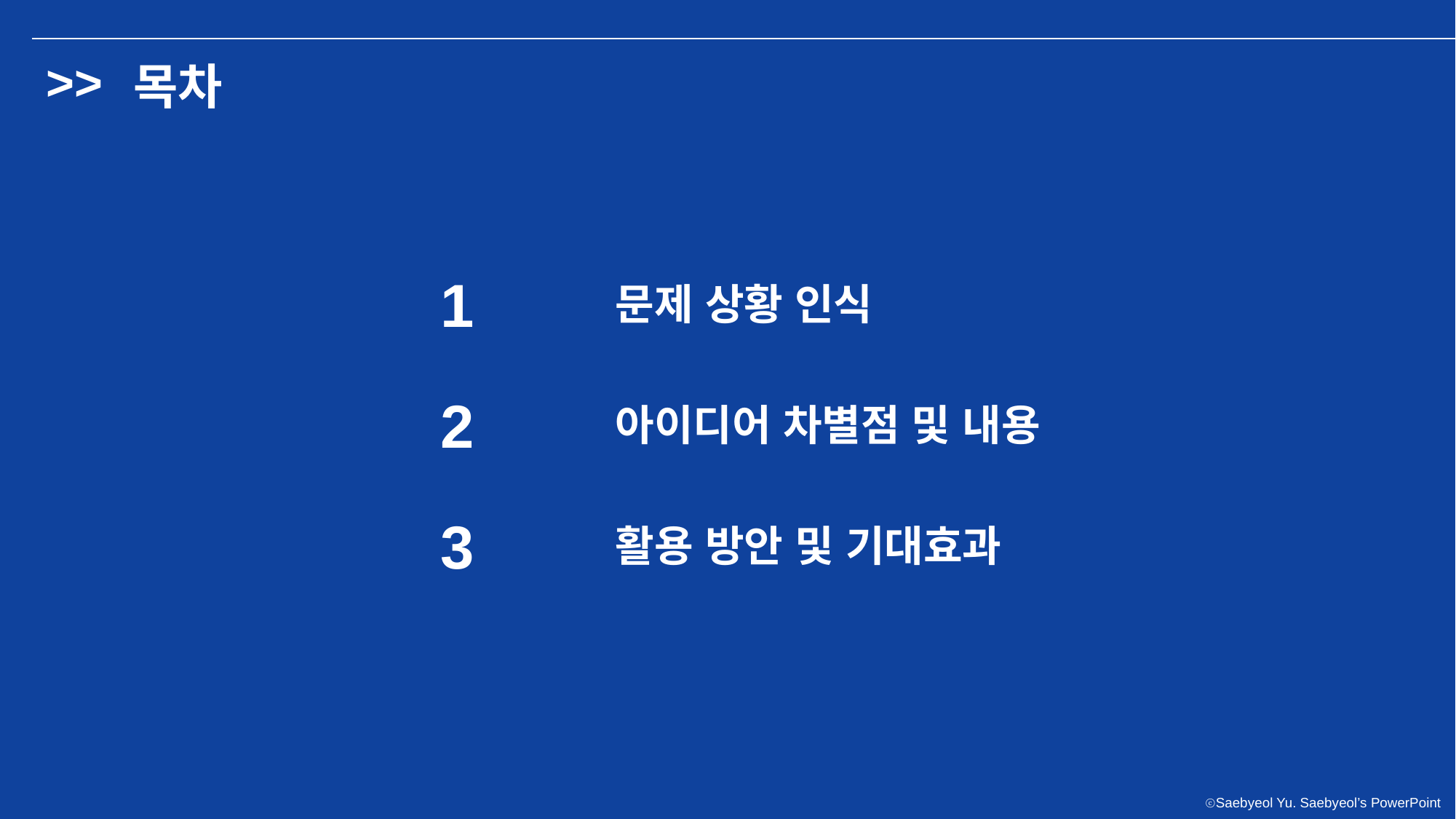

>>
목차
1
문제 상황 인식
2
아이디어 차별점 및 내용
3
활용 방안 및 기대효과